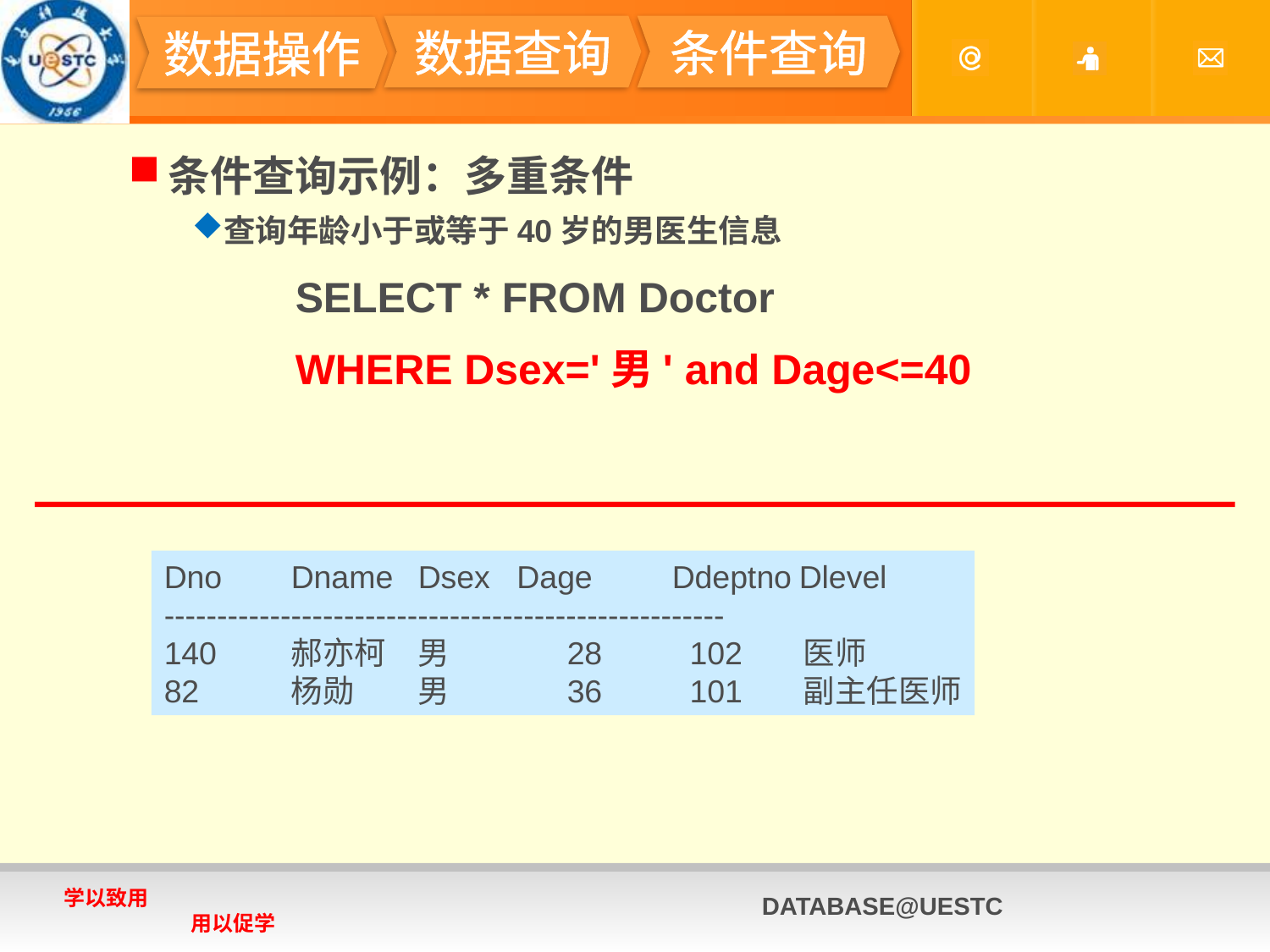

#
数据查询
条件查询
数据操作
条件查询示例：多重条件
查询年龄小于或等于40岁的男医生信息
		SELECT * FROM Doctor
		WHERE Dsex='男' and Dage<=40

Dno	Dname	Dsex   Dage	Ddeptno	Dlevel
-----------------------------------------------------
140	郝亦柯	男	  28	  102      医师
82	杨勋	男	  36	  101      副主任医师